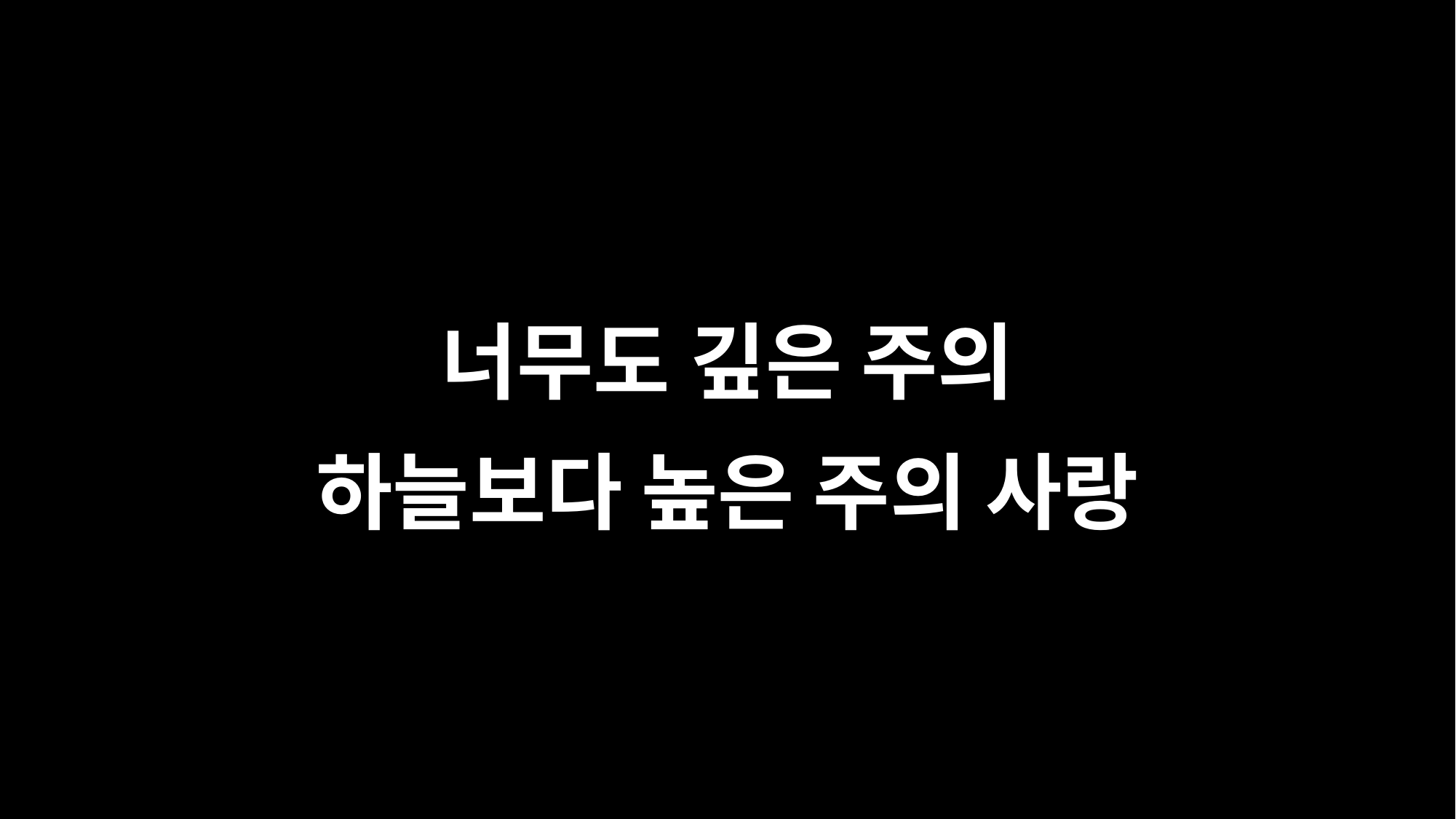

너무도 깊은 주의
하늘보다 높은 주의 사랑